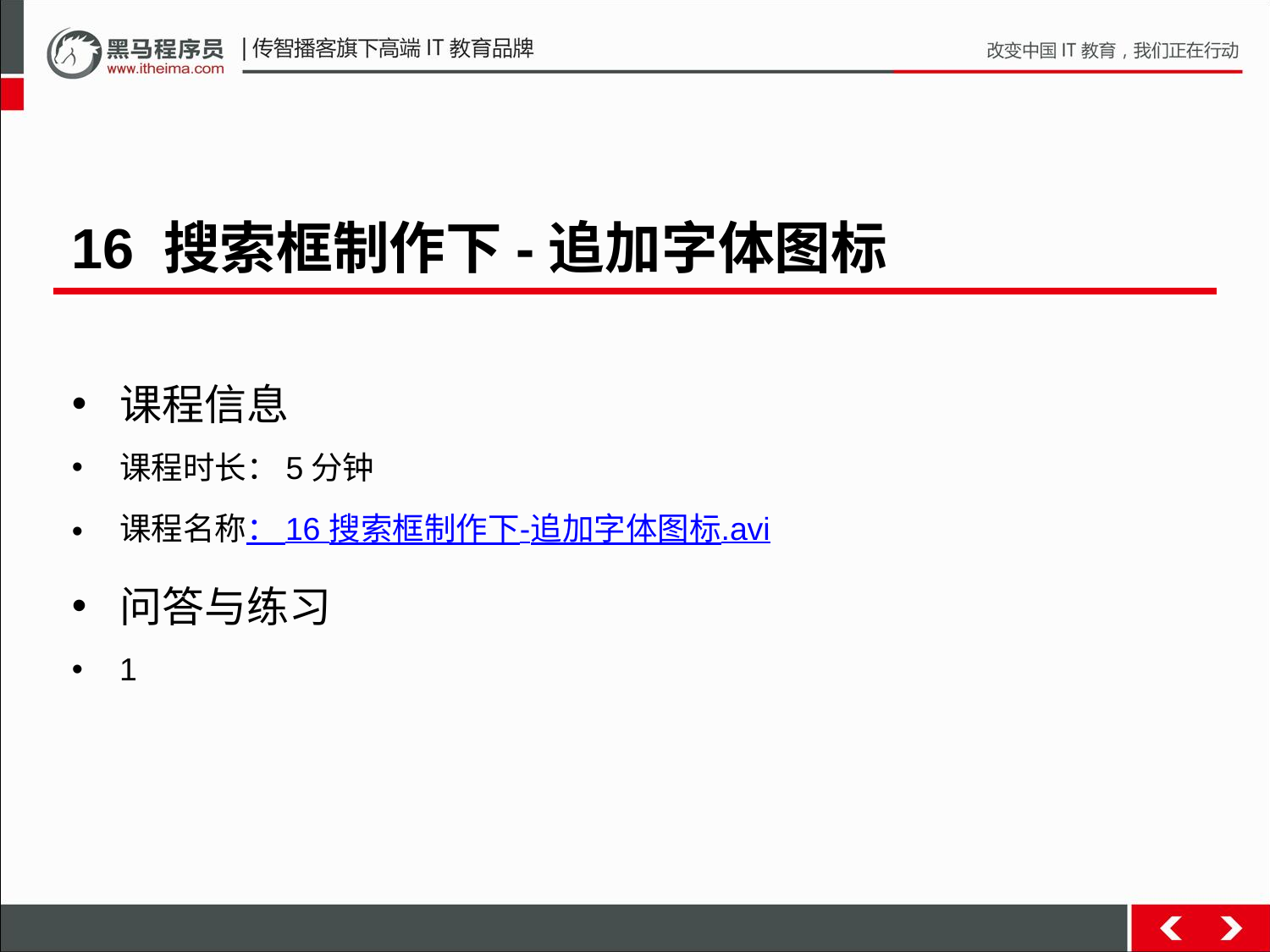

16 搜索框制作下-追加字体图标
课程信息
课程时长：5分钟
课程名称： 16 搜索框制作下-追加字体图标.avi
问答与练习
1